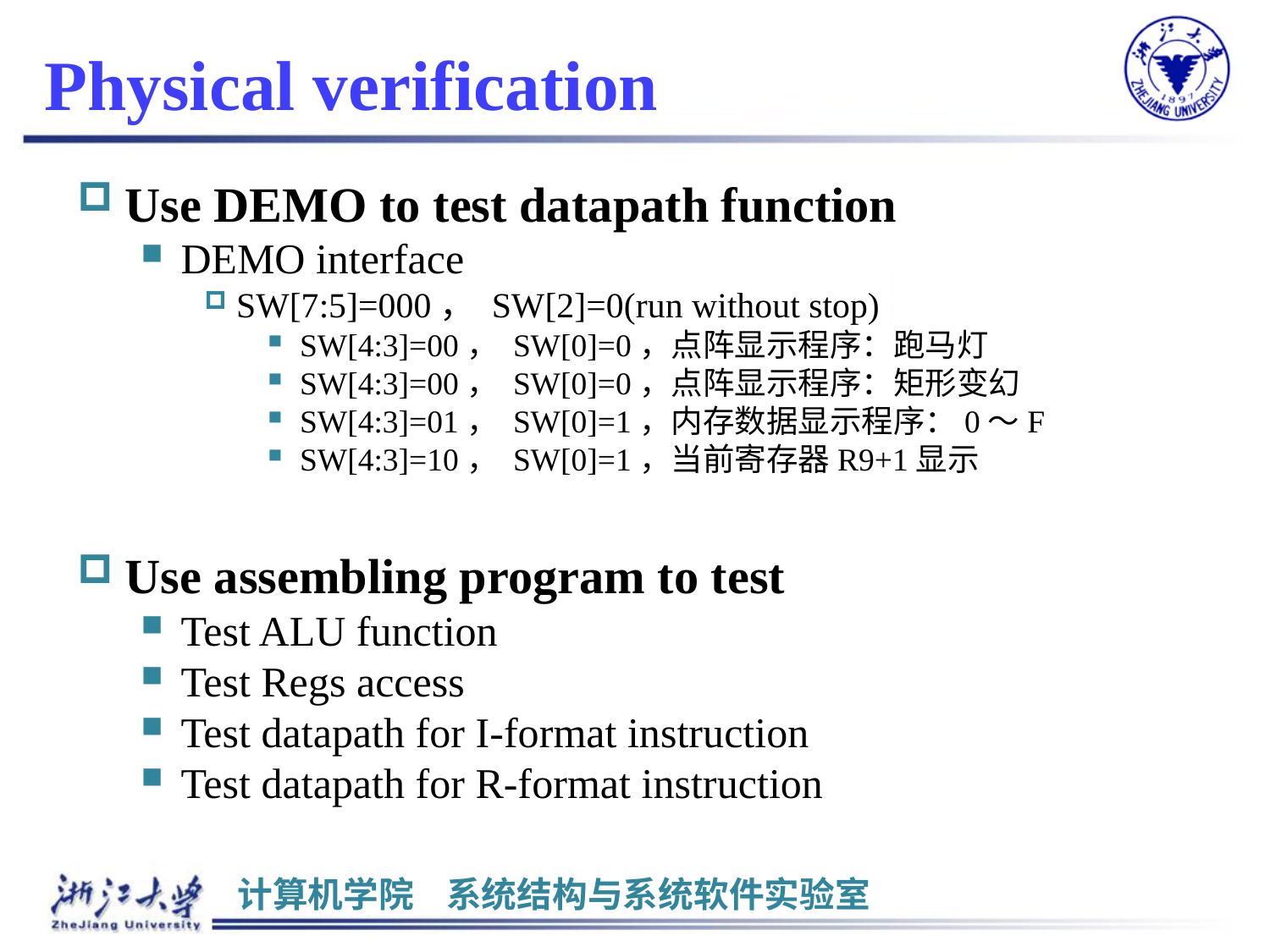

# Physical verification
Use DEMO to test datapath function
DEMO interface
SW[7:5]=000， SW[2]=0(run without stop)
SW[4:3]=00， SW[0]=0，点阵显示程序：跑马灯
SW[4:3]=00， SW[0]=0，点阵显示程序：矩形变幻
SW[4:3]=01， SW[0]=1，内存数据显示程序：0～F
SW[4:3]=10， SW[0]=1，当前寄存器R9+1显示

Use assembling program to test
Test ALU function
Test Regs access
Test datapath for I-format instruction
Test datapath for R-format instruction